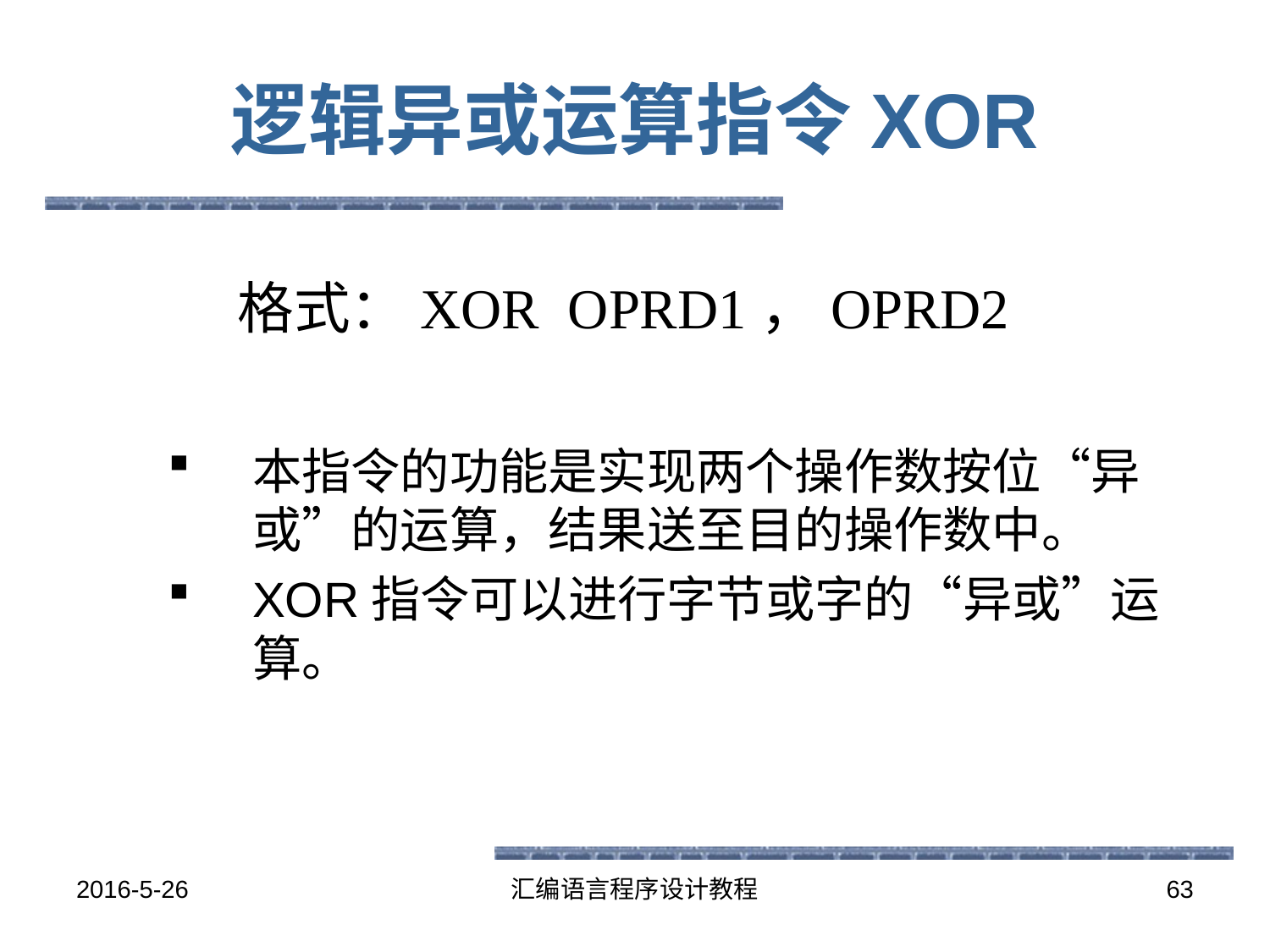

# 逻辑异或运算指令XOR

本指令的功能是实现两个操作数按位“异或”的运算，结果送至目的操作数中。
XOR指令可以进行字节或字的“异或”运算。
格式：XOR  OPRD1，OPRD2
2016-5-26
汇编语言程序设计教程
63